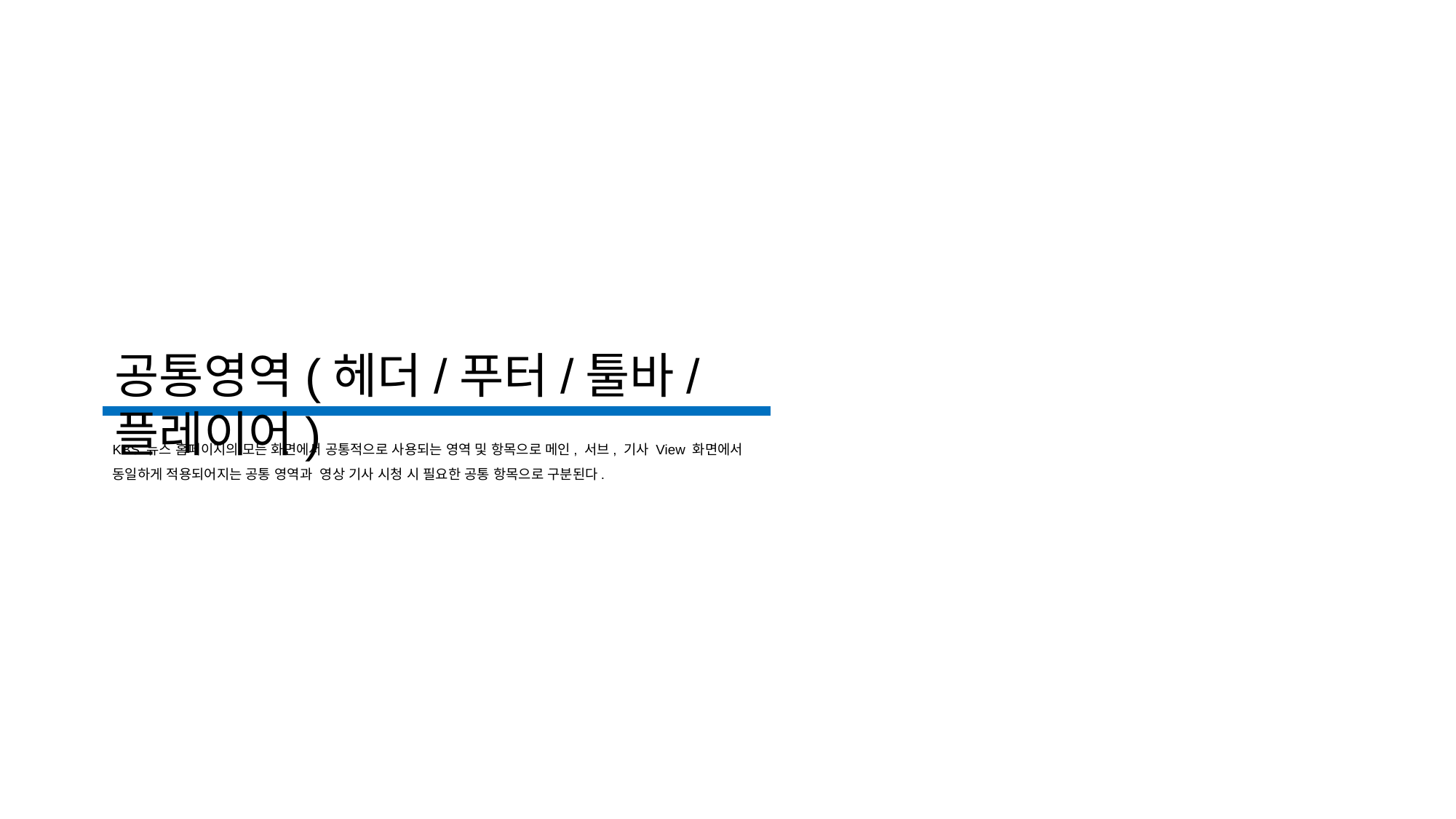

# 공통영역(헤더/푸터/툴바/플레이어)
KBS 뉴스 홈페이지의 모든 화면에서 공통적으로 사용되는 영역 및 항목으로 메인, 서브, 기사 View 화면에서
동일하게 적용되어지는 공통 영역과  영상 기사 시청 시 필요한 공통 항목으로 구분된다.